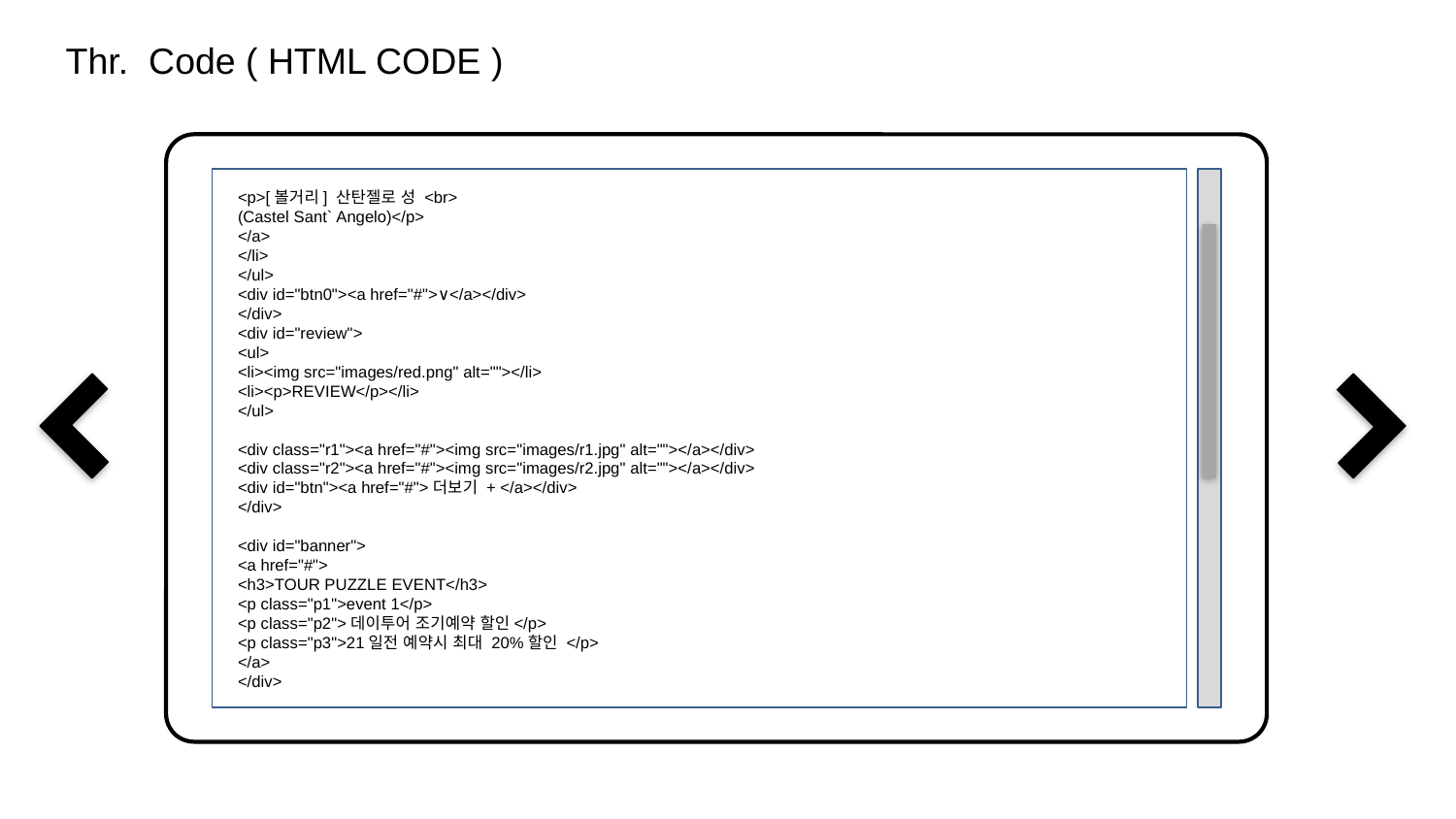

Thr.  Code ( HTML CODE )

<p>[볼거리] 산탄젤로 성 <br>
(Castel Sant` Angelo)</p>
</a>
</li>
</ul>
<div id="btn0"><a href="#">∨</a></div>
</div>
<div id="review">
<ul>
<li><img src="images/red.png" alt=""></li>
<li><p>REVIEW</p></li>
</ul>
<div class="r1"><a href="#"><img src="images/r1.jpg" alt=""></a></div>
<div class="r2"><a href="#"><img src="images/r2.jpg" alt=""></a></div>
<div id="btn"><a href="#">더보기 + </a></div>
</div>
<div id="banner">
<a href="#">
<h3>TOUR PUZZLE EVENT</h3>
<p class="p1">event 1</p>
<p class="p2">데이투어 조기예약 할인</p>
<p class="p3">21일전 예약시 최대 20%할인 </p>
</a>
</div>